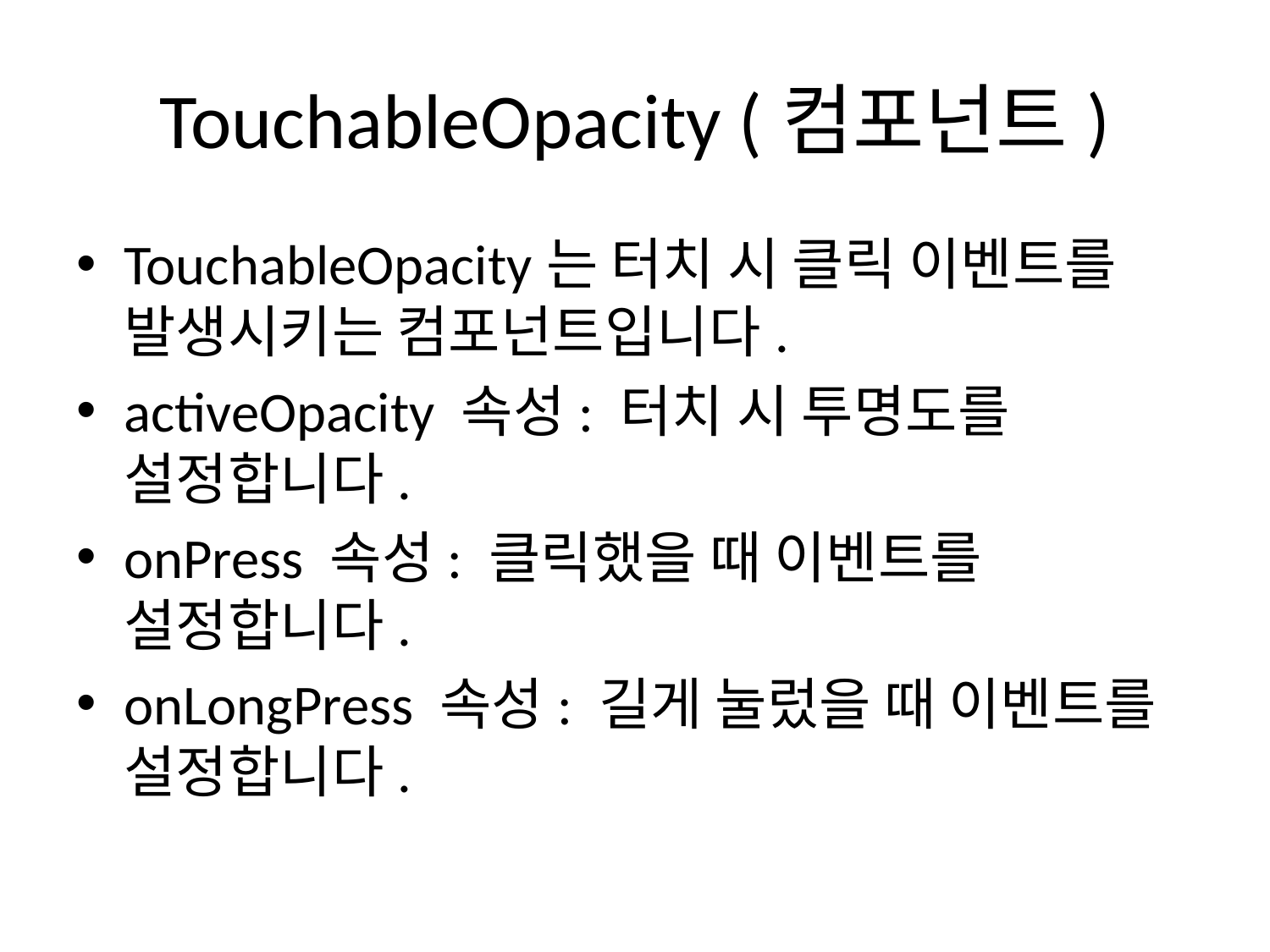

# TouchableOpacity (컴포넌트)
TouchableOpacity는 터치 시 클릭 이벤트를 발생시키는 컴포넌트입니다.
activeOpacity 속성: 터치 시 투명도를 설정합니다.
onPress 속성: 클릭했을 때 이벤트를 설정합니다.
onLongPress 속성: 길게 눌렀을 때 이벤트를 설정합니다.